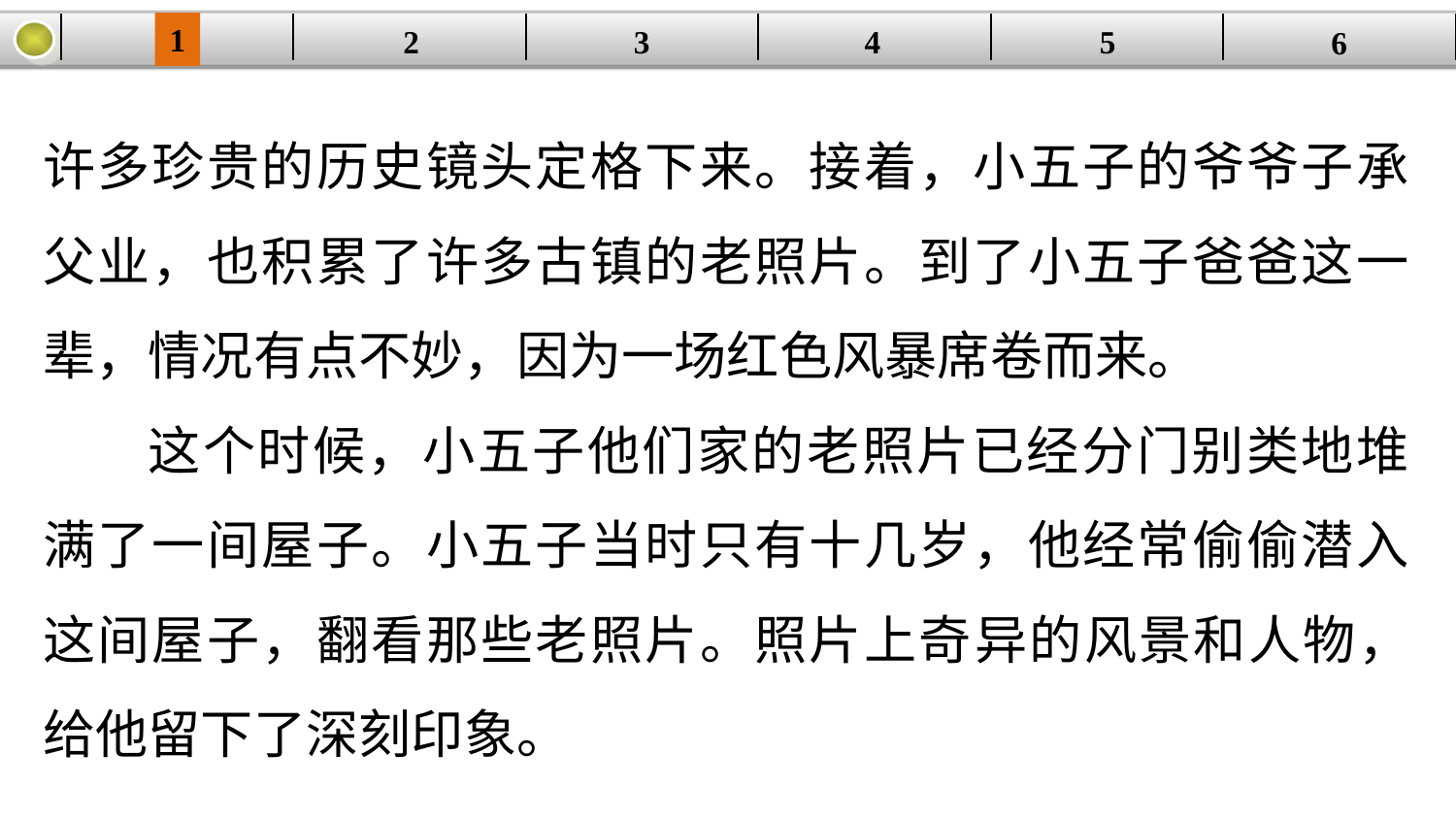

1
|  |  |  |  |  |  |
| --- | --- | --- | --- | --- | --- |
2
3
4
5
6

许多珍贵的历史镜头定格下来。接着，小五子的爷爷子承父业，也积累了许多古镇的老照片。到了小五子爸爸这一辈，情况有点不妙，因为一场红色风暴席卷而来。
这个时候，小五子他们家的老照片已经分门别类地堆满了一间屋子。小五子当时只有十几岁，他经常偷偷潜入这间屋子，翻看那些老照片。照片上奇异的风景和人物，给他留下了深刻印象。